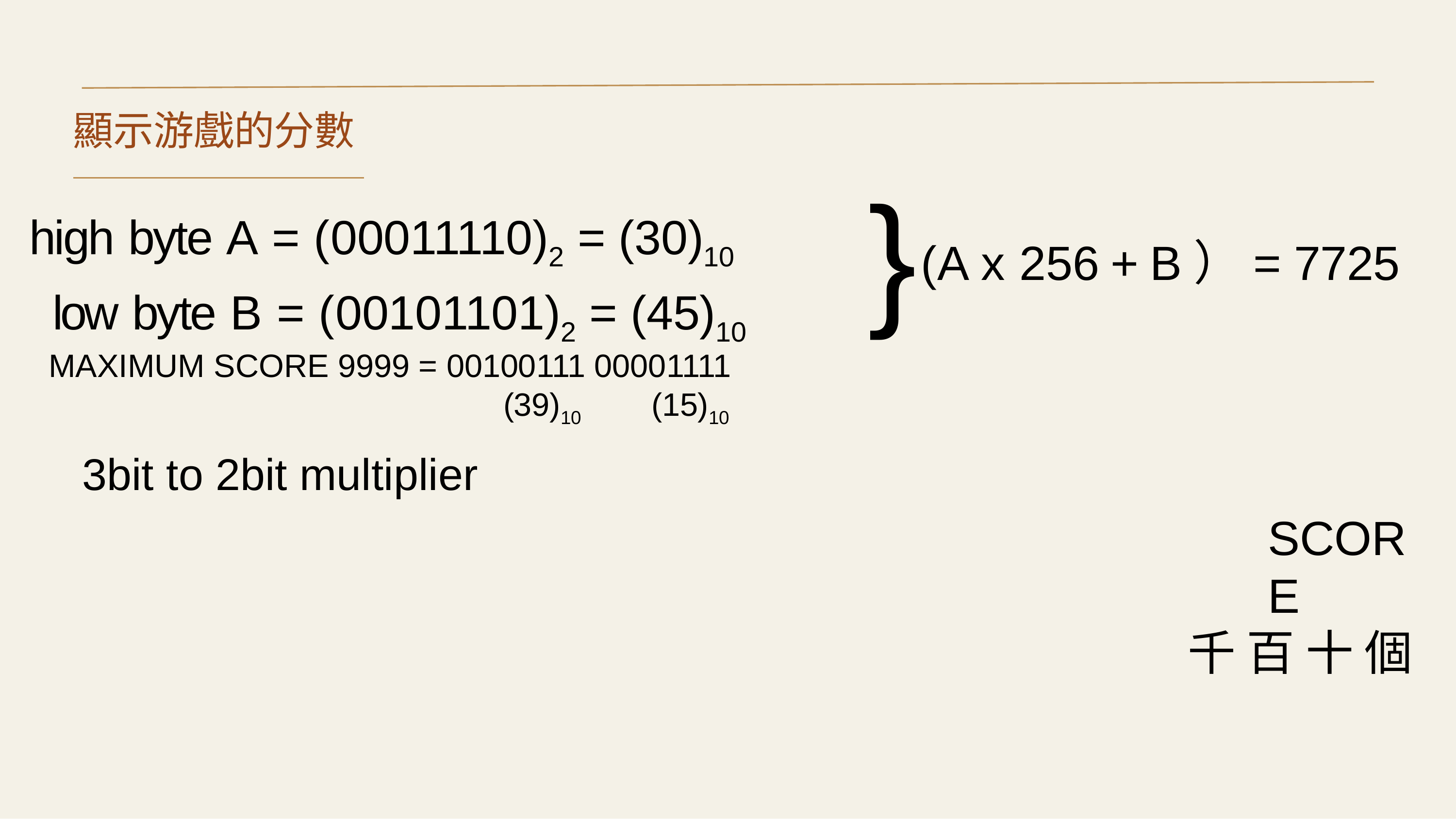

顯⽰游戲的分數
}

high byte A = (00011110)2 = (30)10 low byte B = (00101101)2 = (45)10
(A x 256 + B）= 7725
MAXIMUM SCORE 9999 = 00100111 00001111
						  (39)10             (15)10
3bit to 2bit multiplier
SCORE
千 百 ⼗ 個